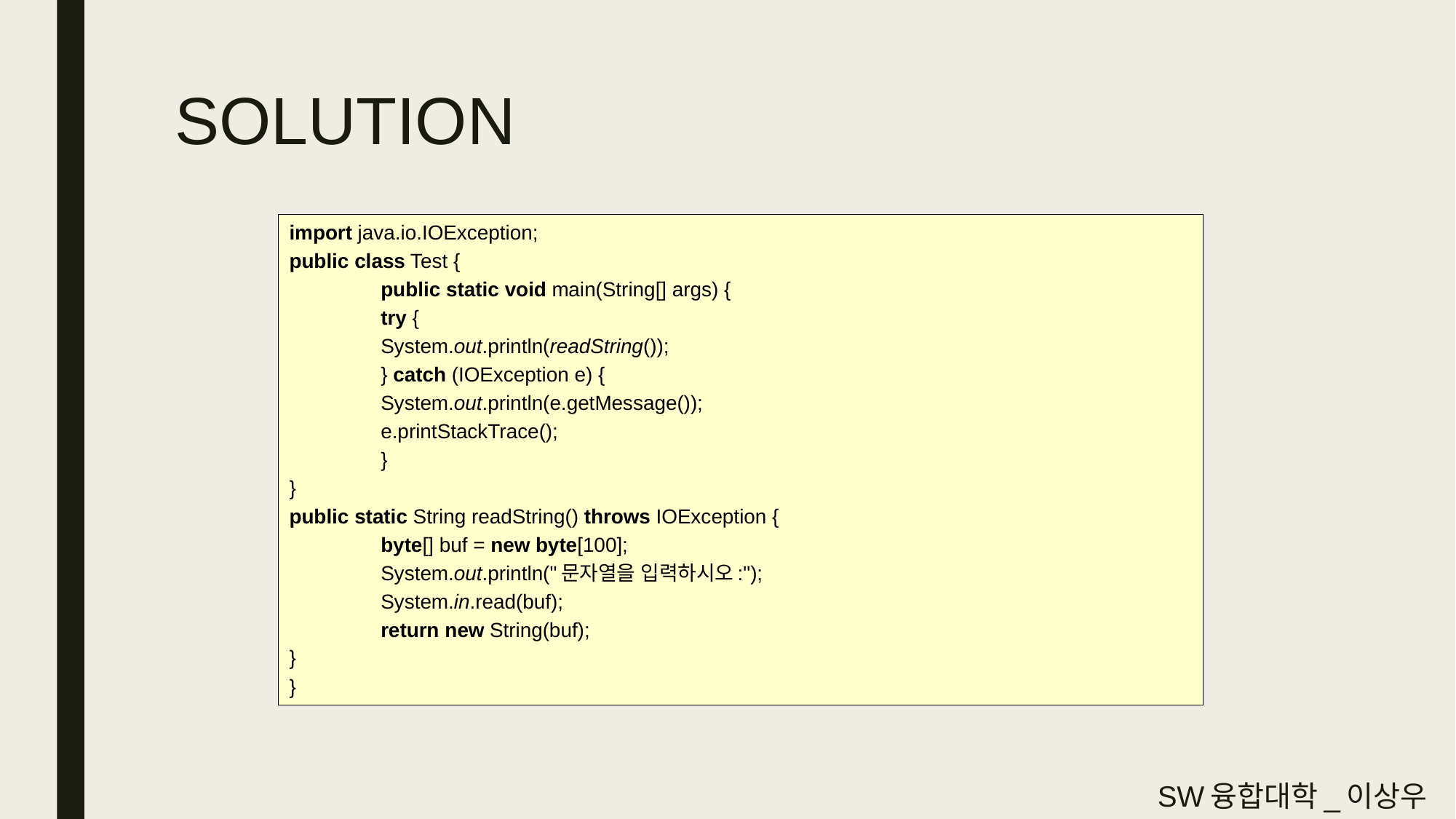

# SOLUTION
import java.io.IOException;
public class Test {
	public static void main(String[] args) {
		try {
			System.out.println(readString());
		} catch (IOException e) {
			System.out.println(e.getMessage());
			e.printStackTrace();
	}
}
public static String readString() throws IOException {
	byte[] buf = new byte[100];
	System.out.println("문자열을 입력하시오:");
	System.in.read(buf);
	return new String(buf);
}
}
SW융합대학_이상우